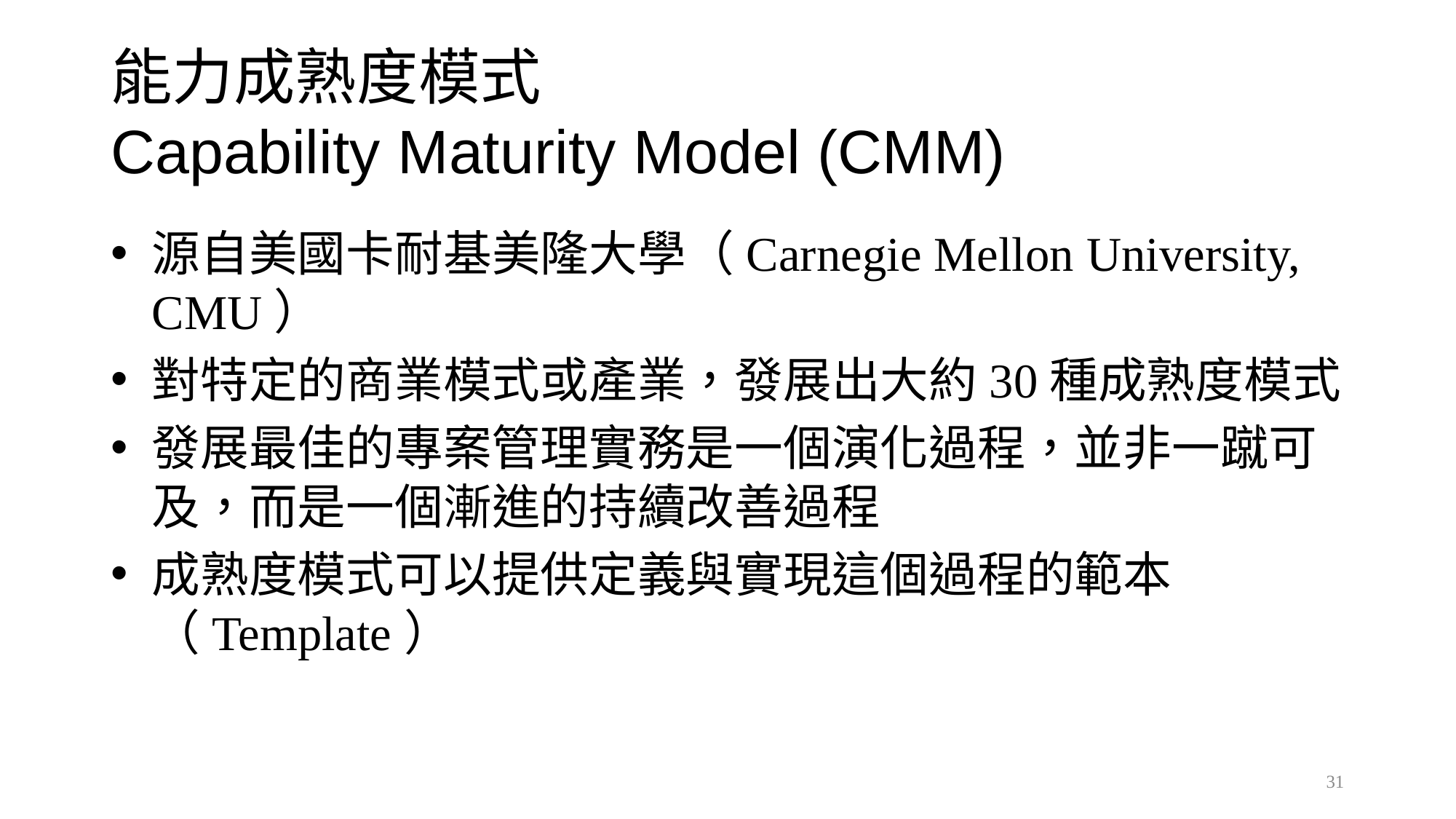

# 能力成熟度模式 Capability Maturity Model (CMM)
源自美國卡耐基美隆大學（Carnegie Mellon University, CMU）
對特定的商業模式或產業，發展出大約30種成熟度模式
發展最佳的專案管理實務是一個演化過程，並非一蹴可及，而是一個漸進的持續改善過程
成熟度模式可以提供定義與實現這個過程的範本（Template）
31